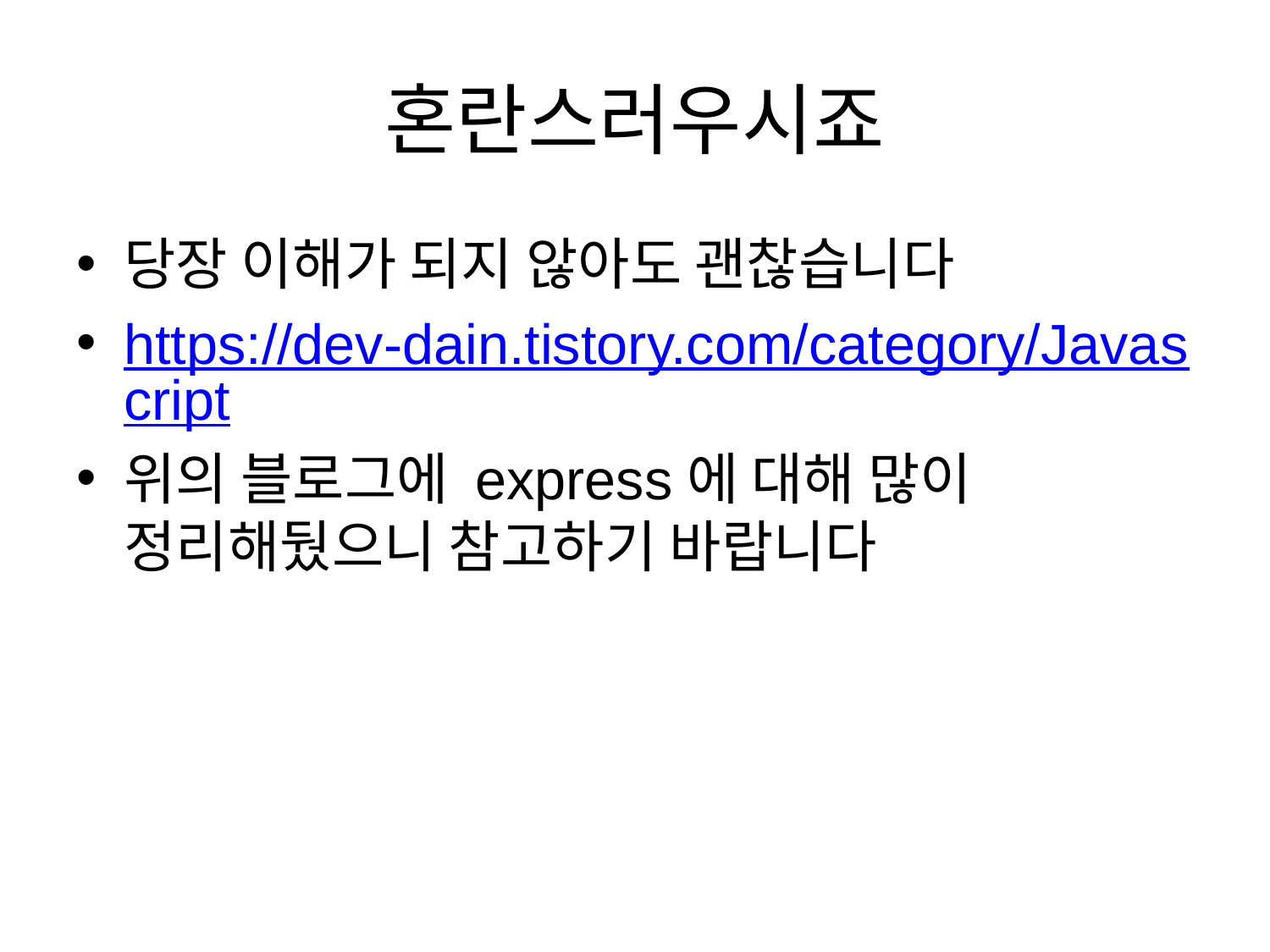

# 혼란스러우시죠
당장 이해가 되지 않아도 괜찮습니다
https://dev-dain.tistory.com/category/Javascript
위의 블로그에 express에 대해 많이 정리해뒀으니 참고하기 바랍니다